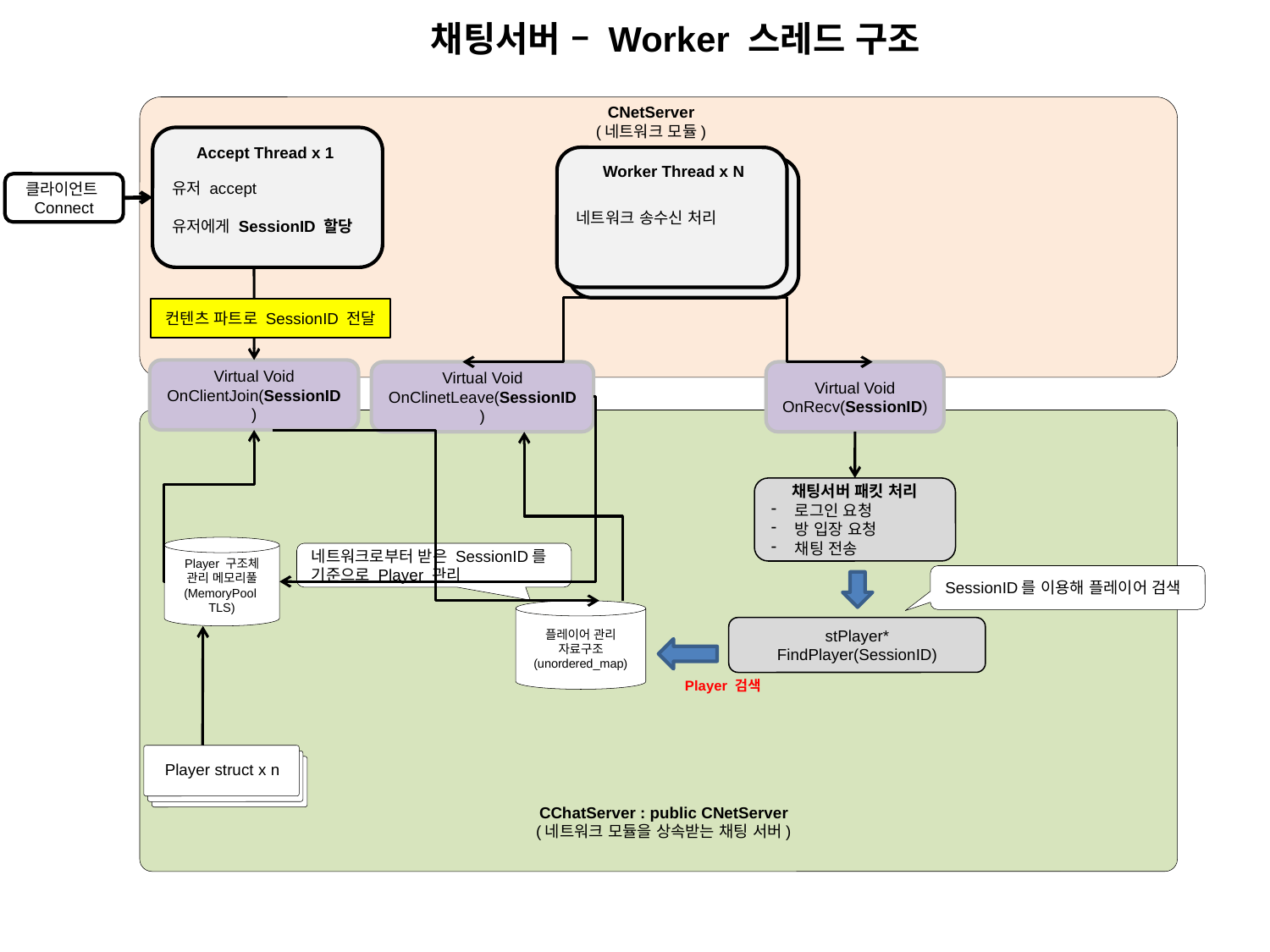

채팅서버 – Worker 스레드 구조
CNetServer
(네트워크 모듈)

유저 accept

유저에게 SessionID 할당

Accept Thread x 1

네트워크 송수신 처리

Worker Thread x N

클라이언트
Connect
컨텐츠 파트로 SessionID 전달
Virtual Void OnClientJoin(SessionID)
Virtual Void OnClinetLeave(SessionID)
Virtual Void OnRecv(SessionID)

채팅서버 패킷 처리
로그인 요청
방 입장 요청
채팅 전송
Player 구조체 관리 메모리풀
(MemoryPool  TLS)
네트워크로부터 받은 SessionID를 기준으로 Player 관리
SessionID를 이용해 플레이어 검색

플레이어 관리 자료구조
(unordered_map)
stPlayer* FindPlayer(SessionID)

Player 검색

Player struct x n

CChatServer : public CNetServer
(네트워크 모듈을 상속받는 채팅 서버)